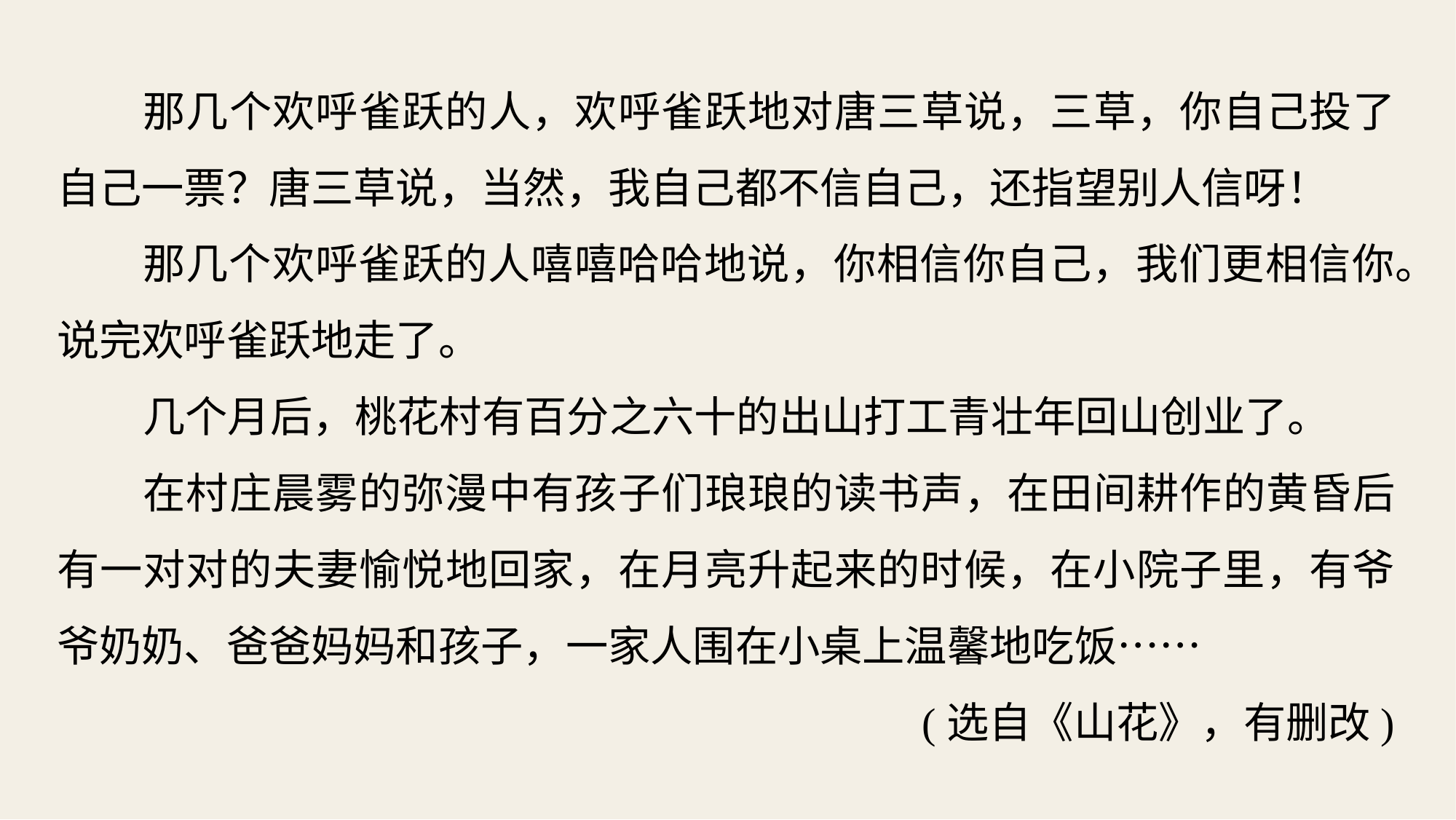

那几个欢呼雀跃的人，欢呼雀跃地对唐三草说，三草，你自己投了自己一票？唐三草说，当然，我自己都不信自己，还指望别人信呀！
那几个欢呼雀跃的人嘻嘻哈哈地说，你相信你自己，我们更相信你。说完欢呼雀跃地走了。
几个月后，桃花村有百分之六十的出山打工青壮年回山创业了。
在村庄晨雾的弥漫中有孩子们琅琅的读书声，在田间耕作的黄昏后有一对对的夫妻愉悦地回家，在月亮升起来的时候，在小院子里，有爷爷奶奶、爸爸妈妈和孩子，一家人围在小桌上温馨地吃饭……
(选自《山花》，有删改)